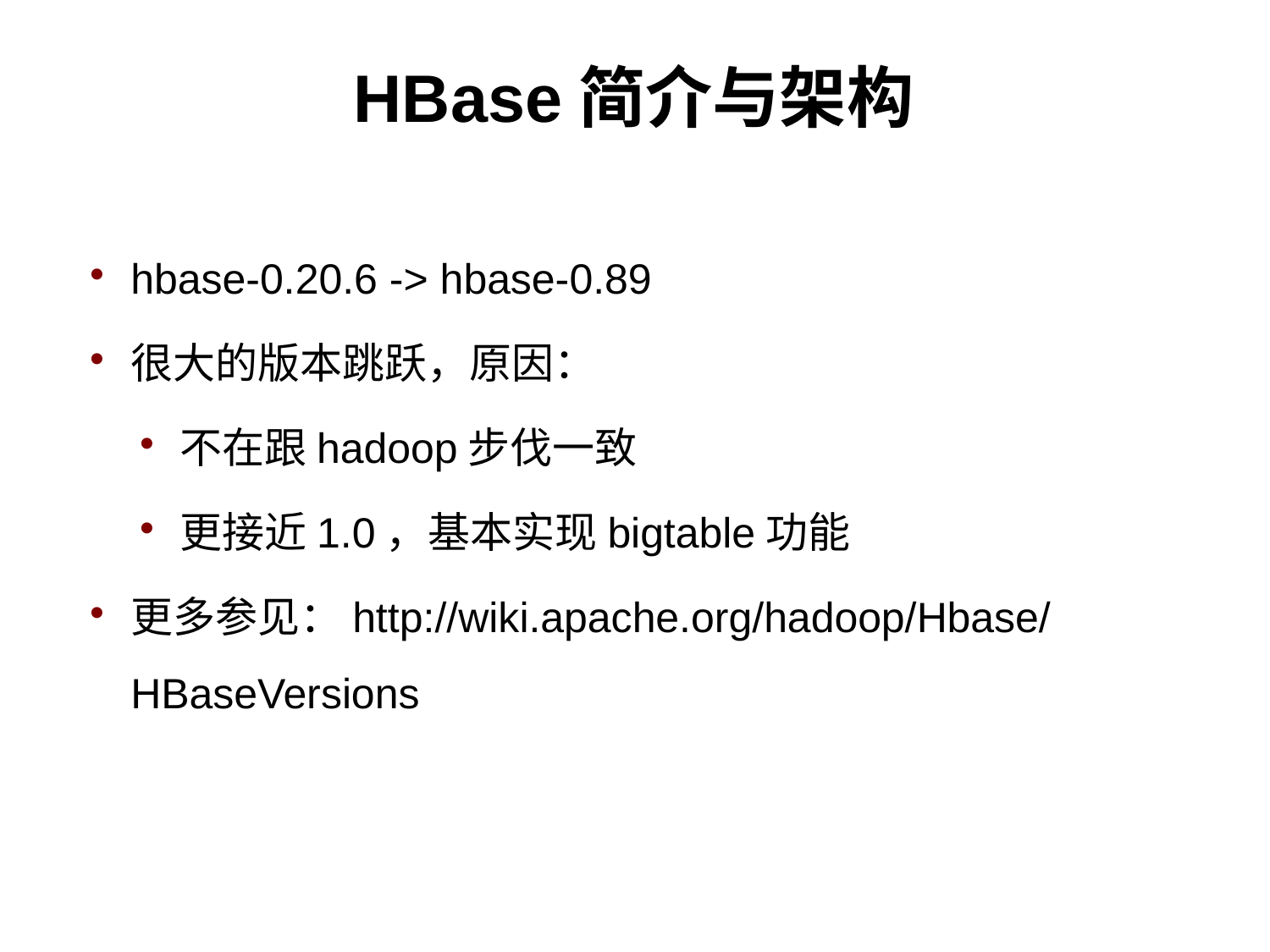

HBase简介与架构
hbase-0.20.6 -> hbase-0.89
很大的版本跳跃，原因：
不在跟hadoop步伐一致
更接近1.0，基本实现bigtable功能
更多参见：http://wiki.apache.org/hadoop/Hbase/HBaseVersions